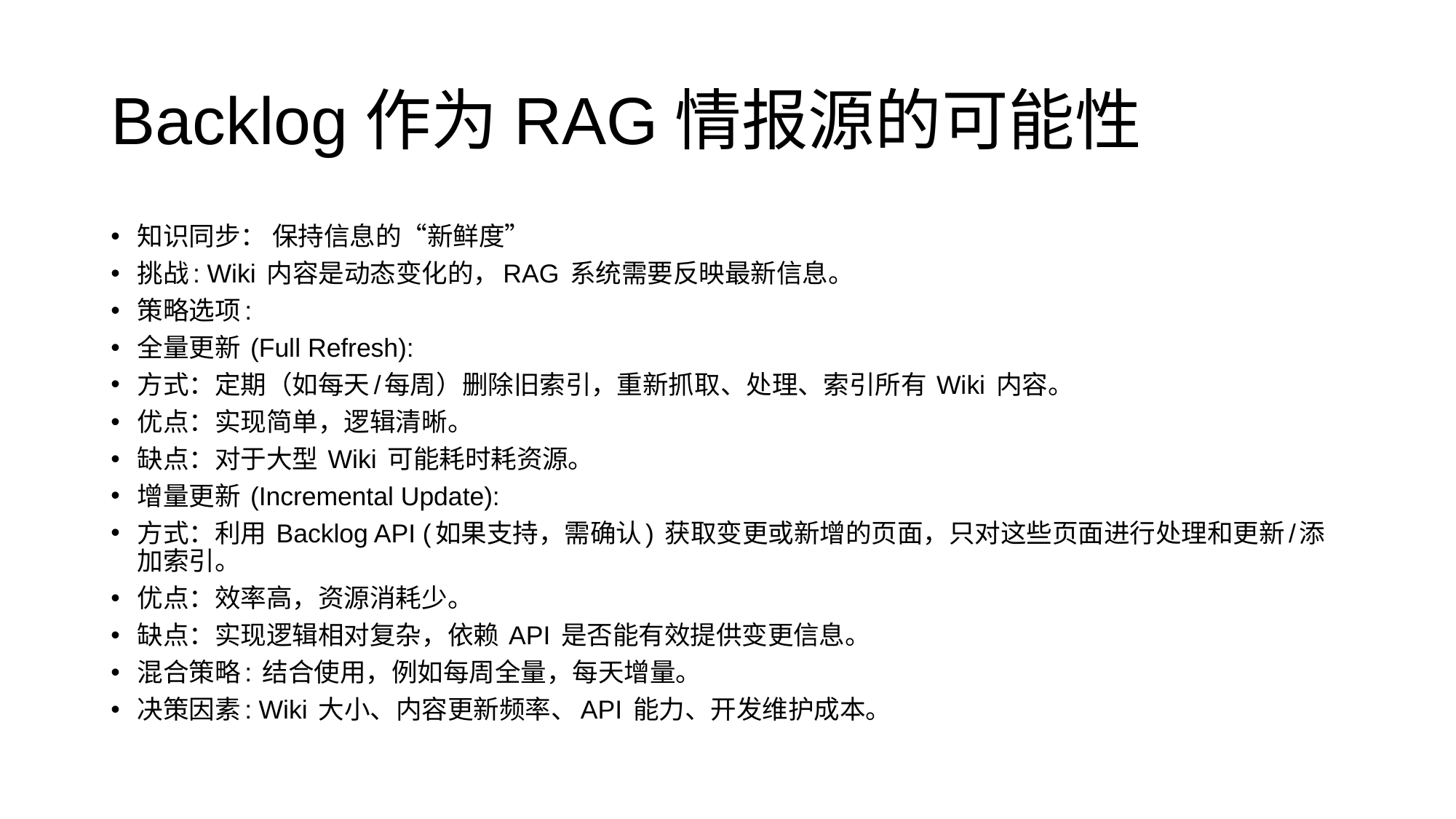

# Backlog作为RAG情报源的可能性
知识同步： 保持信息的“新鲜度”
挑战: Wiki 内容是动态变化的，RAG 系统需要反映最新信息。
策略选项:
全量更新 (Full Refresh):
方式：定期（如每天/每周）删除旧索引，重新抓取、处理、索引所有 Wiki 内容。
优点：实现简单，逻辑清晰。
缺点：对于大型 Wiki 可能耗时耗资源。
增量更新 (Incremental Update):
方式：利用 Backlog API (如果支持，需确认) 获取变更或新增的页面，只对这些页面进行处理和更新/添加索引。
优点：效率高，资源消耗少。
缺点：实现逻辑相对复杂，依赖 API 是否能有效提供变更信息。
混合策略: 结合使用，例如每周全量，每天增量。
决策因素: Wiki 大小、内容更新频率、API 能力、开发维护成本。